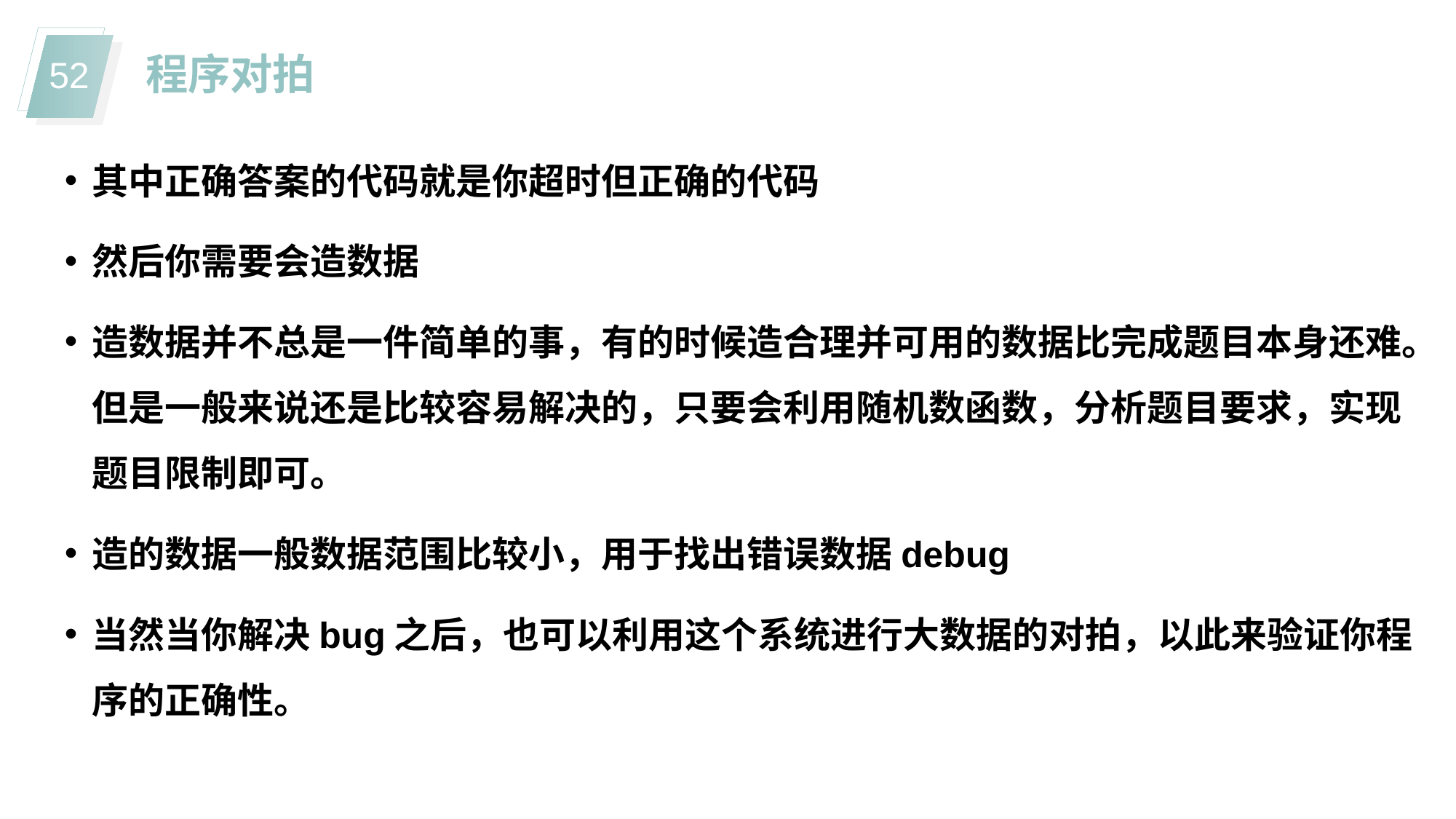

程序对拍
其中正确答案的代码就是你超时但正确的代码
然后你需要会造数据
造数据并不总是一件简单的事，有的时候造合理并可用的数据比完成题目本身还难。但是一般来说还是比较容易解决的，只要会利用随机数函数，分析题目要求，实现题目限制即可。
造的数据一般数据范围比较小，用于找出错误数据debug
当然当你解决bug之后，也可以利用这个系统进行大数据的对拍，以此来验证你程序的正确性。